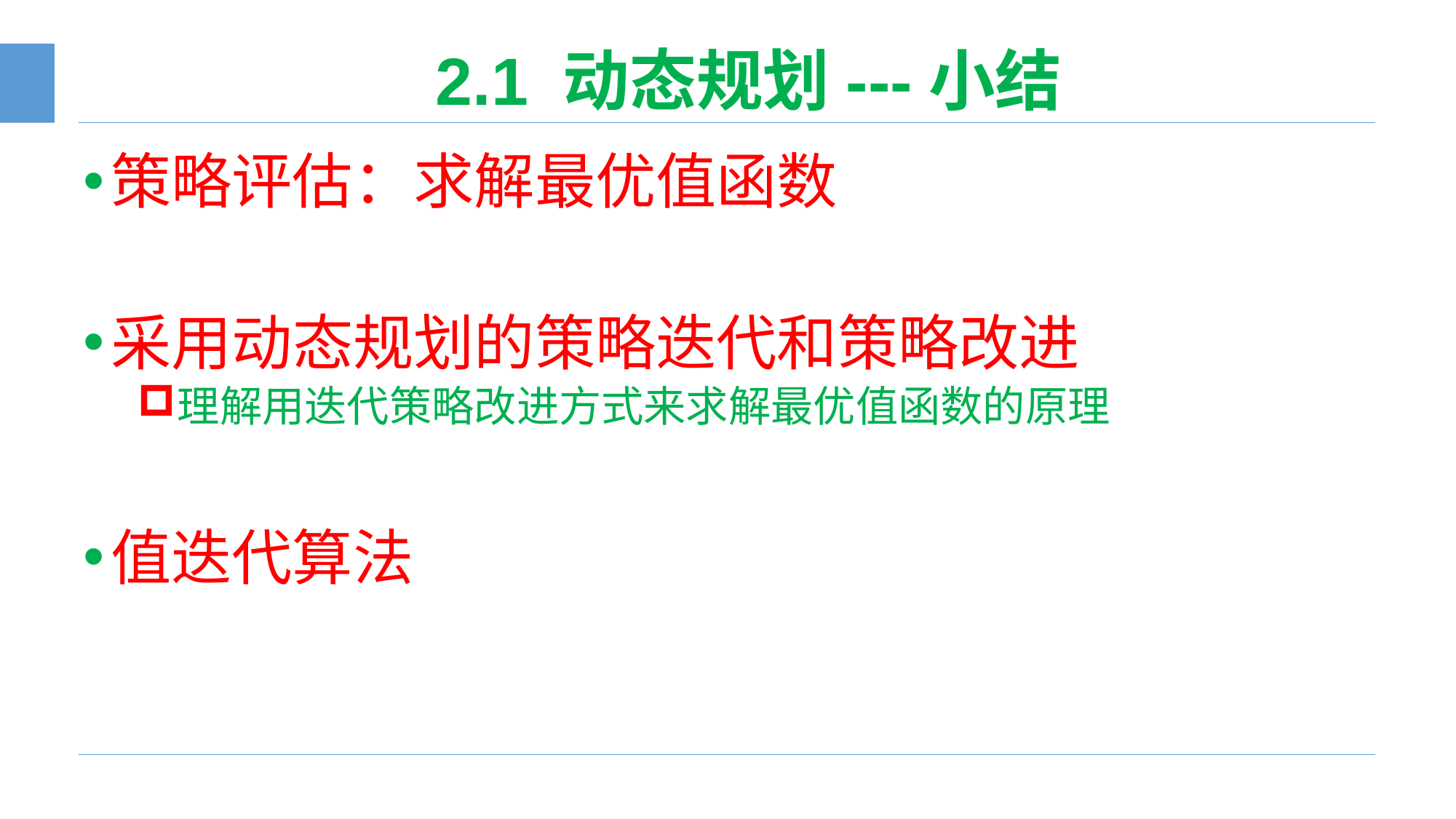

# 2.1 动态规划---小结
策略评估：求解最优值函数

采用动态规划的策略迭代和策略改进
理解用迭代策略改进方式来求解最优值函数的原理

值迭代算法